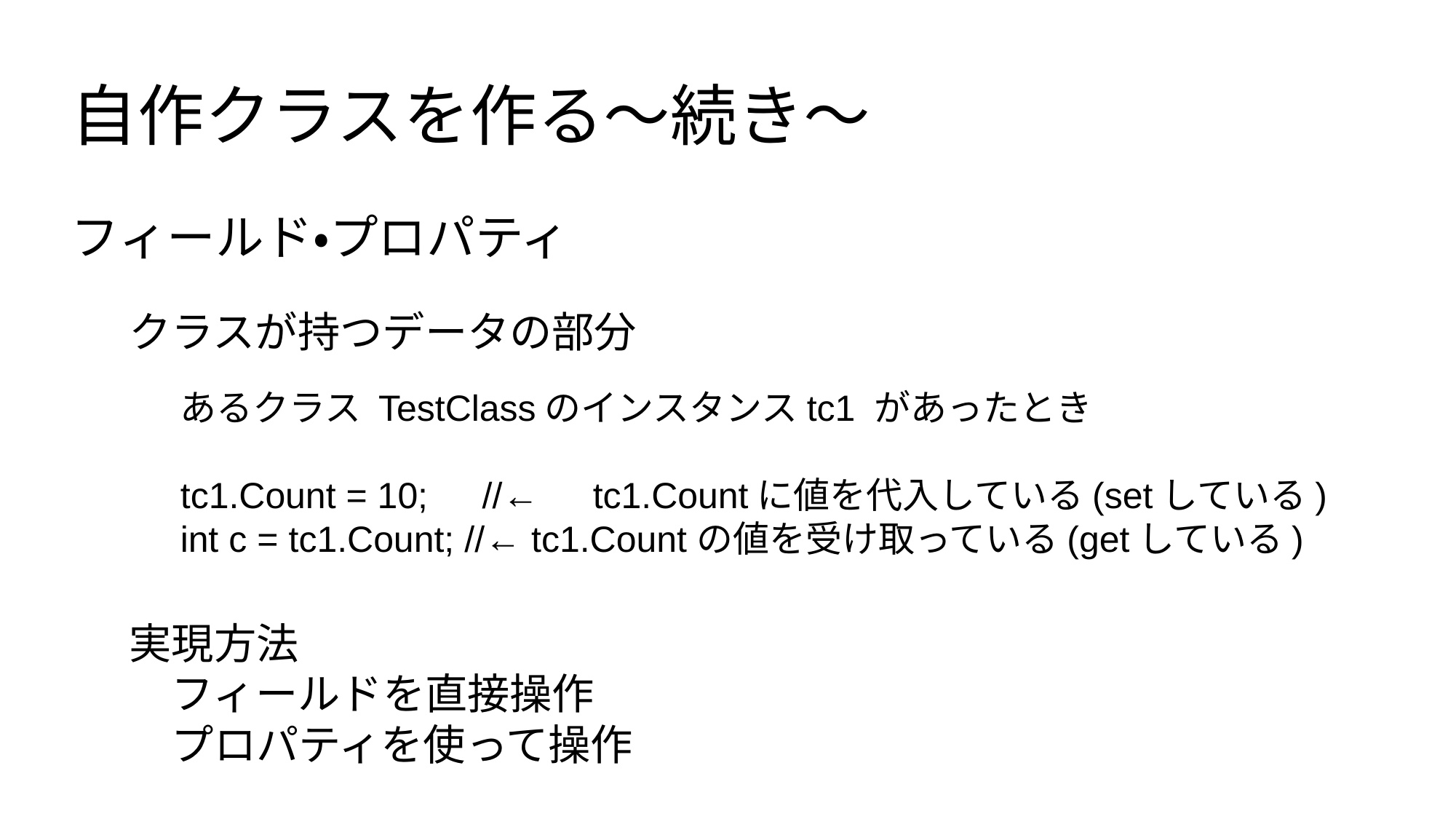

自作クラスを作る～続き～
フィールド・プロパティ
クラスが持つデータの部分
あるクラス TestClassのインスタンスtc1 があったとき

tc1.Count = 10;　//←　tc1.Countに値を代入している(setしている)
int c = tc1.Count; //← tc1.Countの値を受け取っている(getしている)

実現方法
　フィールドを直接操作
　プロパティを使って操作